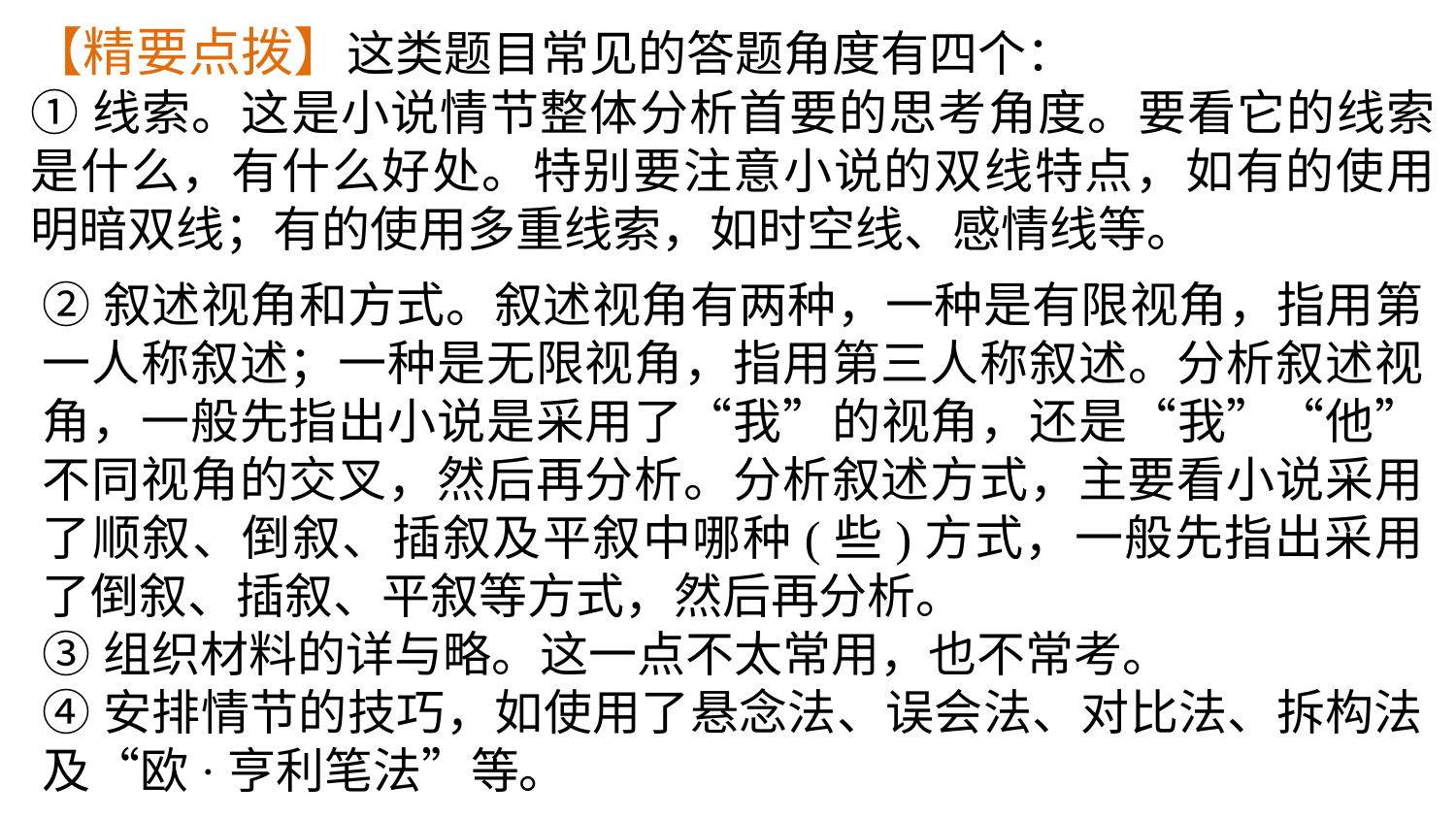

【精要点拨】这类题目常见的答题角度有四个：
①线索。这是小说情节整体分析首要的思考角度。要看它的线索是什么，有什么好处。特别要注意小说的双线特点，如有的使用明暗双线；有的使用多重线索，如时空线、感情线等。
②叙述视角和方式。叙述视角有两种，一种是有限视角，指用第一人称叙述；一种是无限视角，指用第三人称叙述。分析叙述视角，一般先指出小说是采用了“我”的视角，还是“我”“他”不同视角的交叉，然后再分析。分析叙述方式，主要看小说采用了顺叙、倒叙、插叙及平叙中哪种(些)方式，一般先指出采用了倒叙、插叙、平叙等方式，然后再分析。
③组织材料的详与略。这一点不太常用，也不常考。
④安排情节的技巧，如使用了悬念法、误会法、对比法、拆构法及“欧·亨利笔法”等。